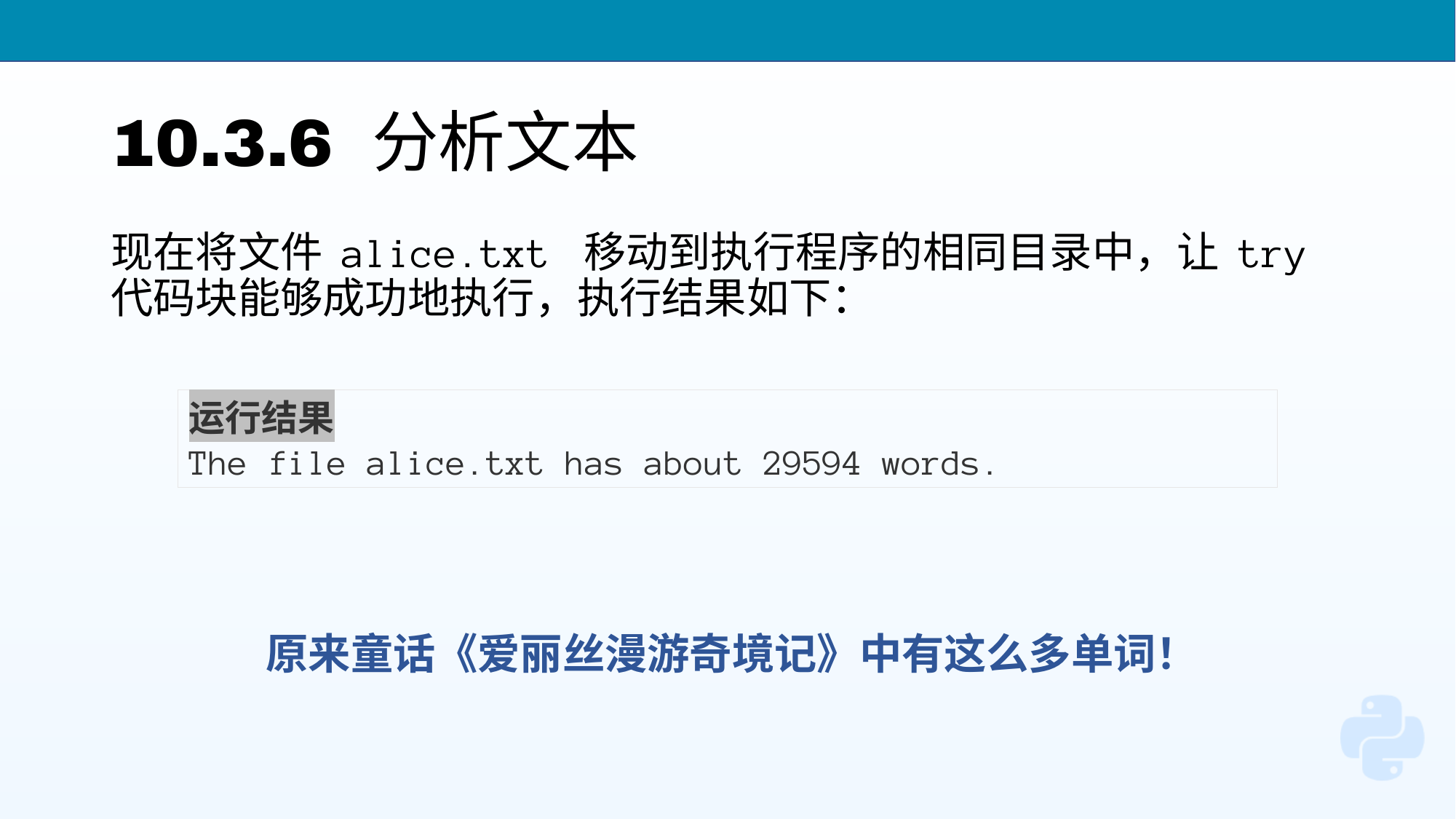

# 10.3.6 分析文本
现在将文件 alice.txt 移动到执行程序的相同目录中，让 try 代码块能够成功地执行，执行结果如下：

运行结果
The file alice.txt has about 29594 words.
原来童话《爱丽丝漫游奇境记》中有这么多单词！